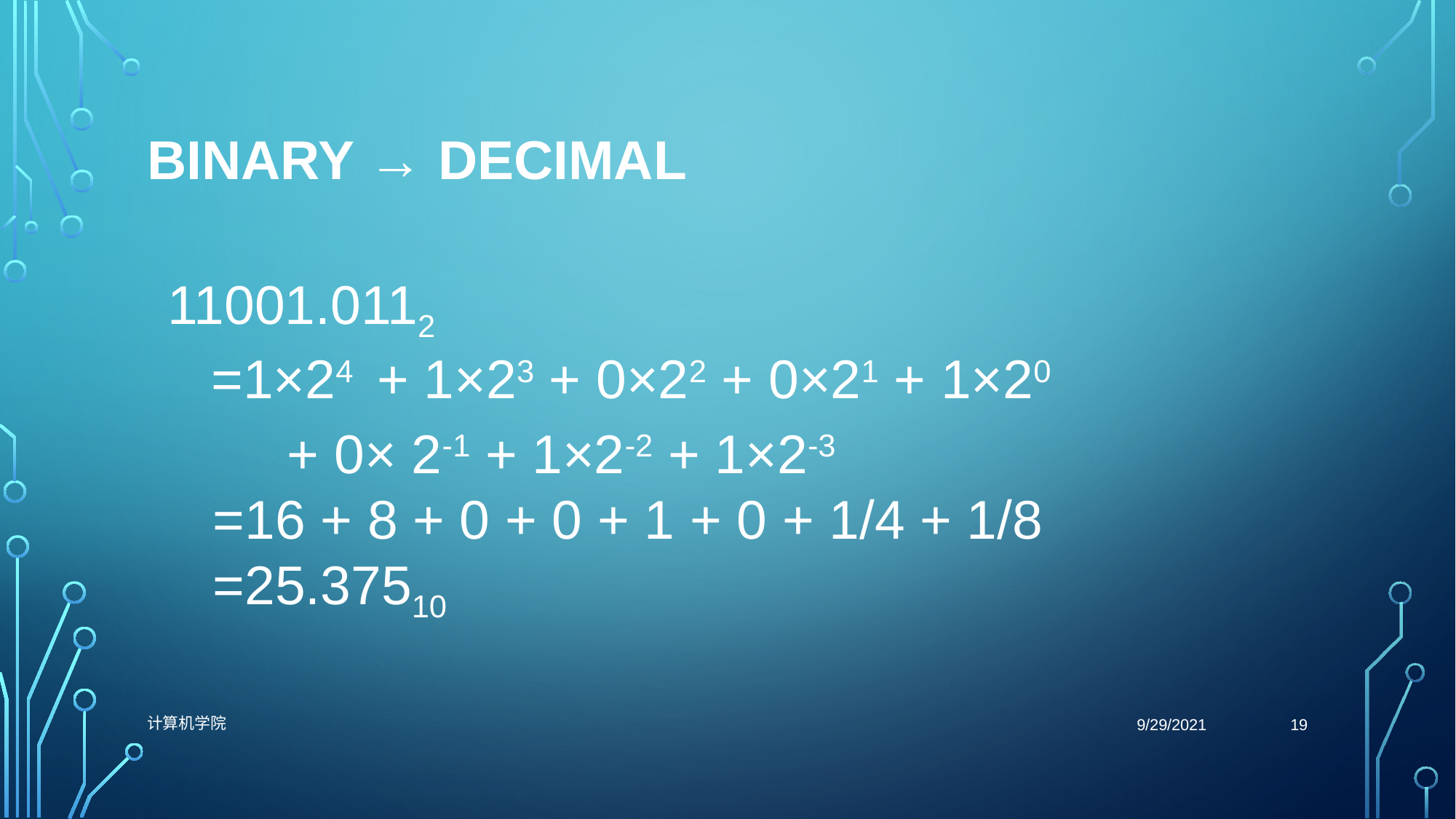

# Binary → Decimal
11001.0112
     =1×24  + 1×23 + 0×22 + 0×21 + 1×20
             + 0× 2-1 + 1×2-2 + 1×2-3
   =16 + 8 + 0 + 0 + 1 + 0 + 1/4 + 1/8
   =25.37510
19
计算机学院
9/29/2021